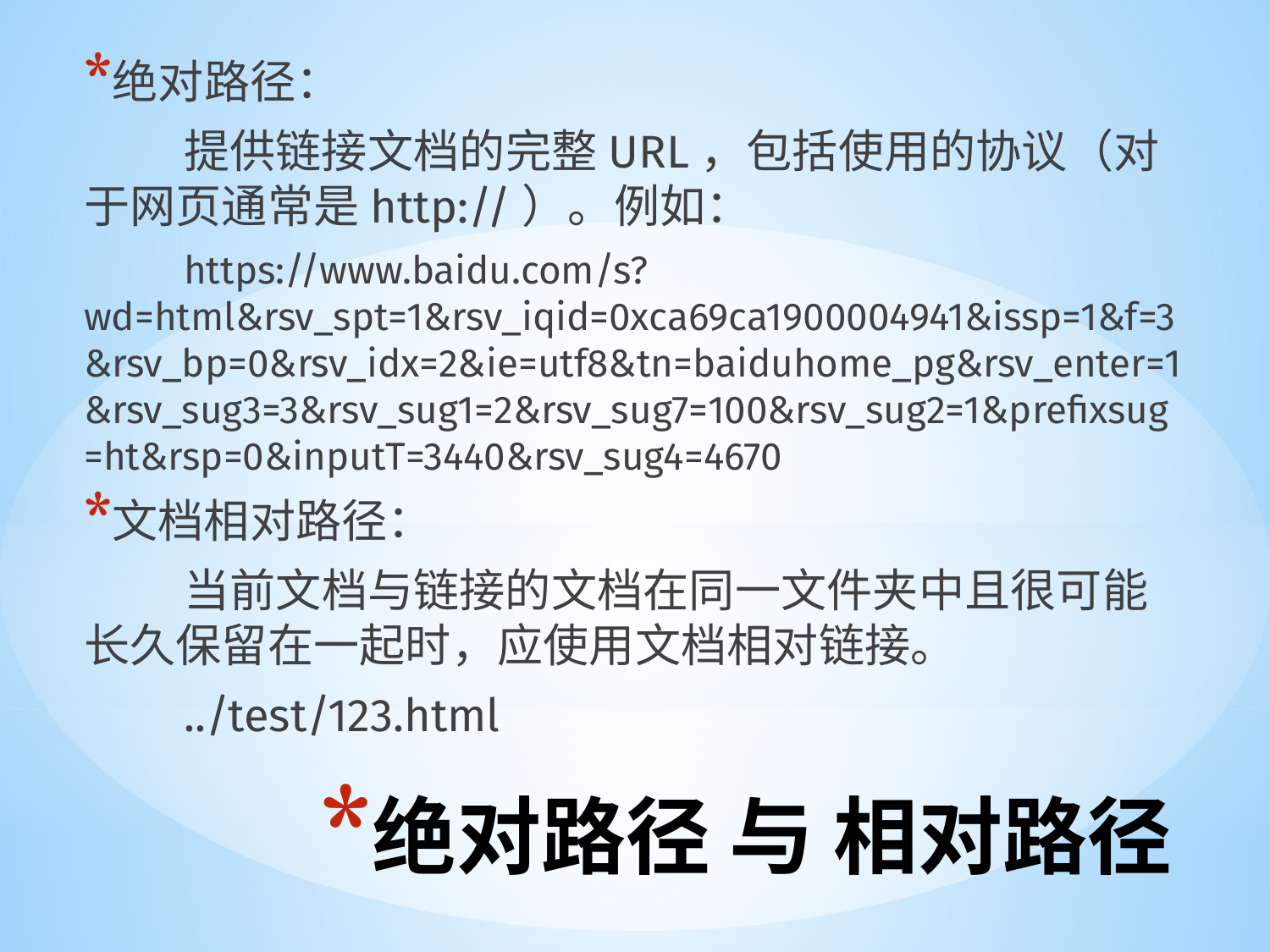

绝对路径：
提供链接文档的完整URL，包括使用的协议（对于网页通常是http://）。例如：
https://www.baidu.com/s?wd=html&rsv_spt=1&rsv_iqid=0xca69ca1900004941&issp=1&f=3&rsv_bp=0&rsv_idx=2&ie=utf8&tn=baiduhome_pg&rsv_enter=1&rsv_sug3=3&rsv_sug1=2&rsv_sug7=100&rsv_sug2=1&prefixsug=ht&rsp=0&inputT=3440&rsv_sug4=4670
文档相对路径：
当前文档与链接的文档在同一文件夹中且很可能长久保留在一起时，应使用文档相对链接。
../test/123.html

# 绝对路径 与 相对路径